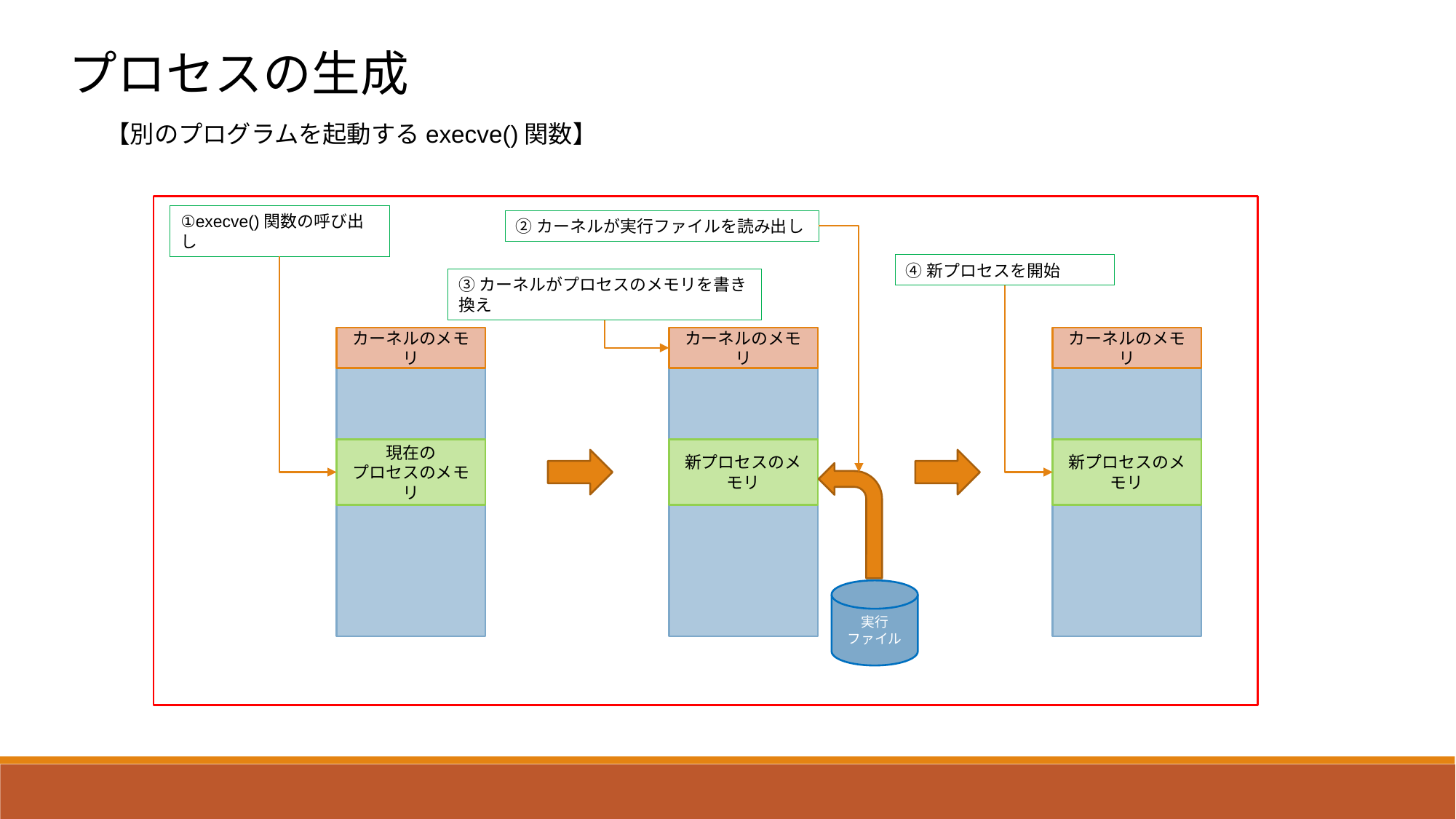

プロセスの生成
【別のプログラムを起動するexecve()関数】

①execve()関数の呼び出し
②カーネルが実行ファイルを読み出し
④新プロセスを開始
③カーネルがプロセスのメモリを書き換え

カーネルのメモリ

カーネルのメモリ

カーネルのメモリ
現在の
プロセスのメモリ
新プロセスのメモリ
新プロセスのメモリ

実行
ファイル